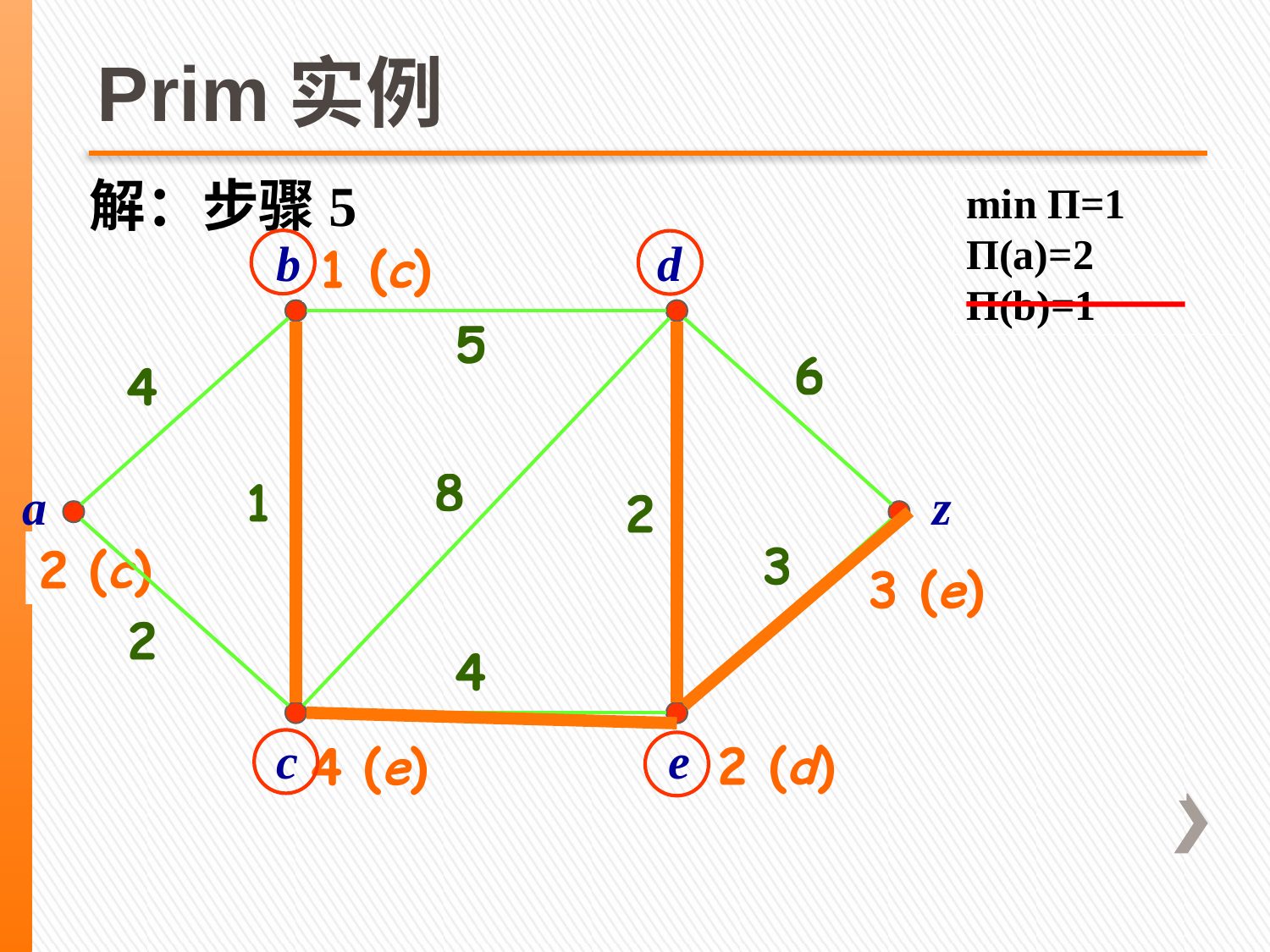

Prim实例
解：步骤5
min Π=1
Π(a)=2
Π(b)=1
b
d

a
z

c
e
5
6
4
8
1
2
3
2
4
∞
∞
∞
4 (a)
4 (e)
1 (c)

6 (d)
2 (d)

2 (c)
3 (e)